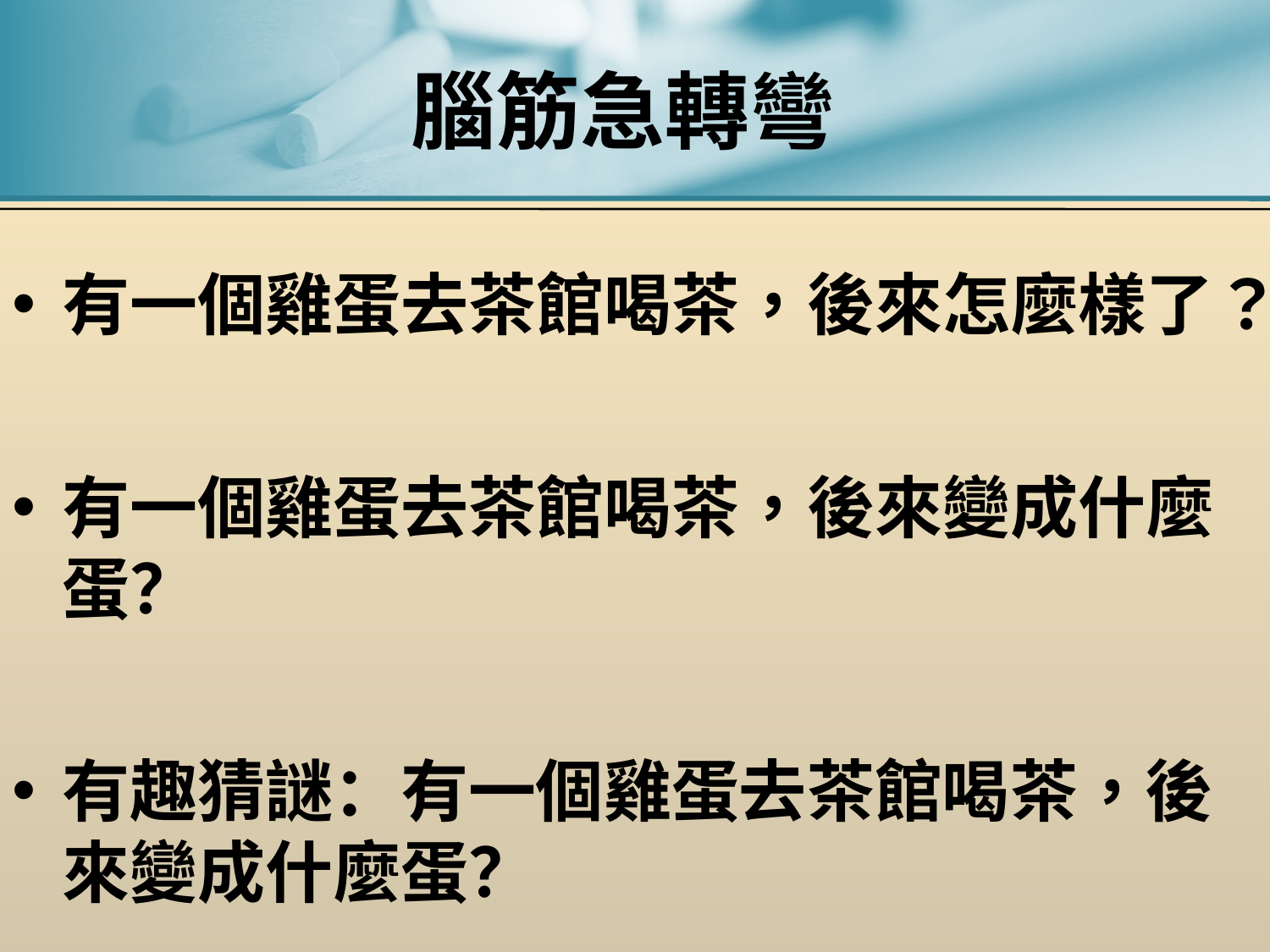

# 腦筋急轉彎
有一個雞蛋去茶館喝茶，後來怎麼樣了？

有一個雞蛋去茶館喝茶，後來變成什麼蛋？

有趣猜謎：有一個雞蛋去茶館喝茶，後來變成什麼蛋？